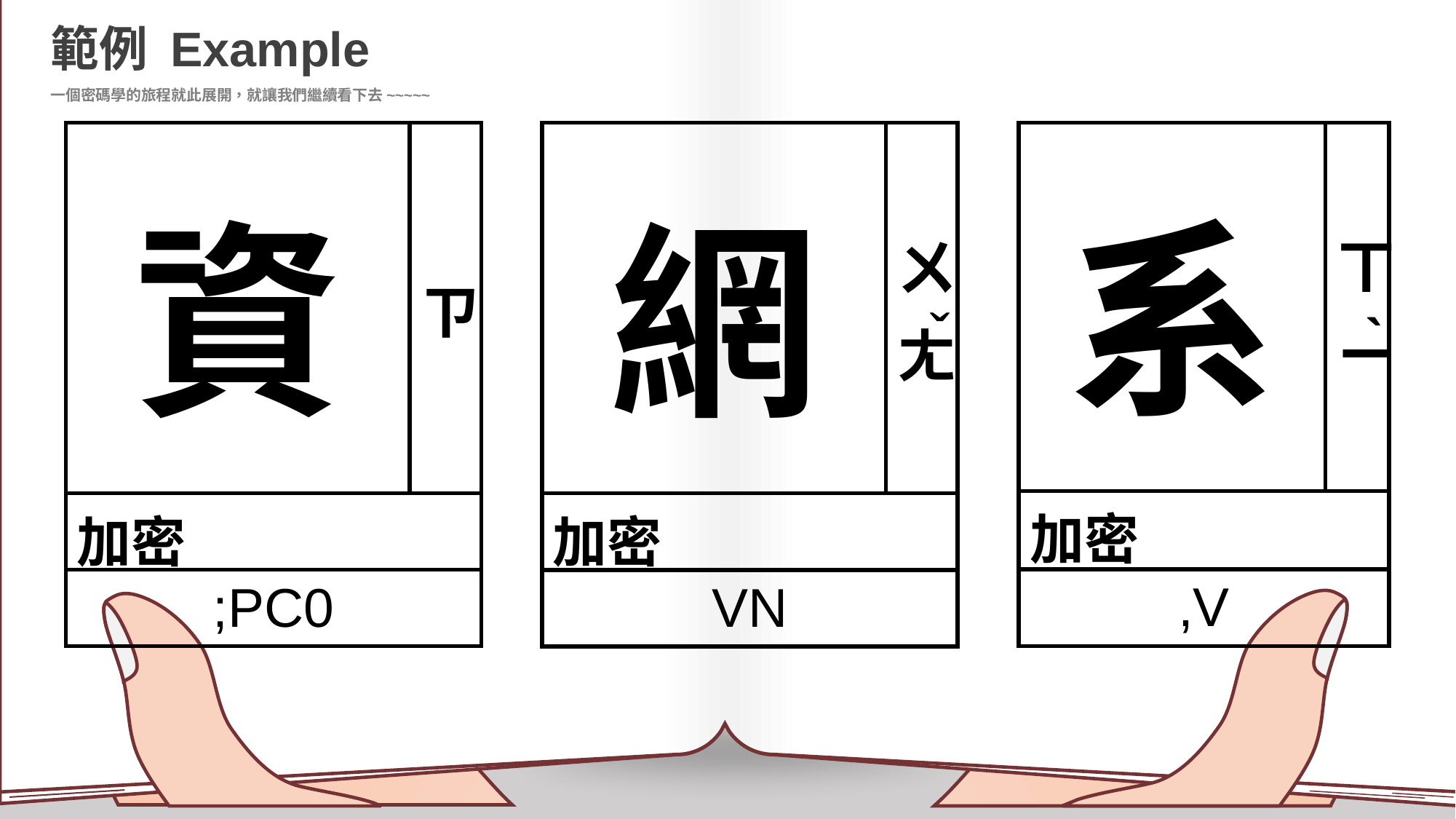

範例 Example
一個密碼學的旅程就此展開，就讓我們繼續看下去~~~~~
| 系 | ㄒㄧ |
| --- | --- |
| 加密 |  |
| ,V |  |
| 資 | ㄗ |
| --- | --- |
| 加密 |  |
| ;PC0 |  |
| 網 | ㄨㄤ |
| --- | --- |
| 加密 |  |
| VN |  |
ˇ
ˋ